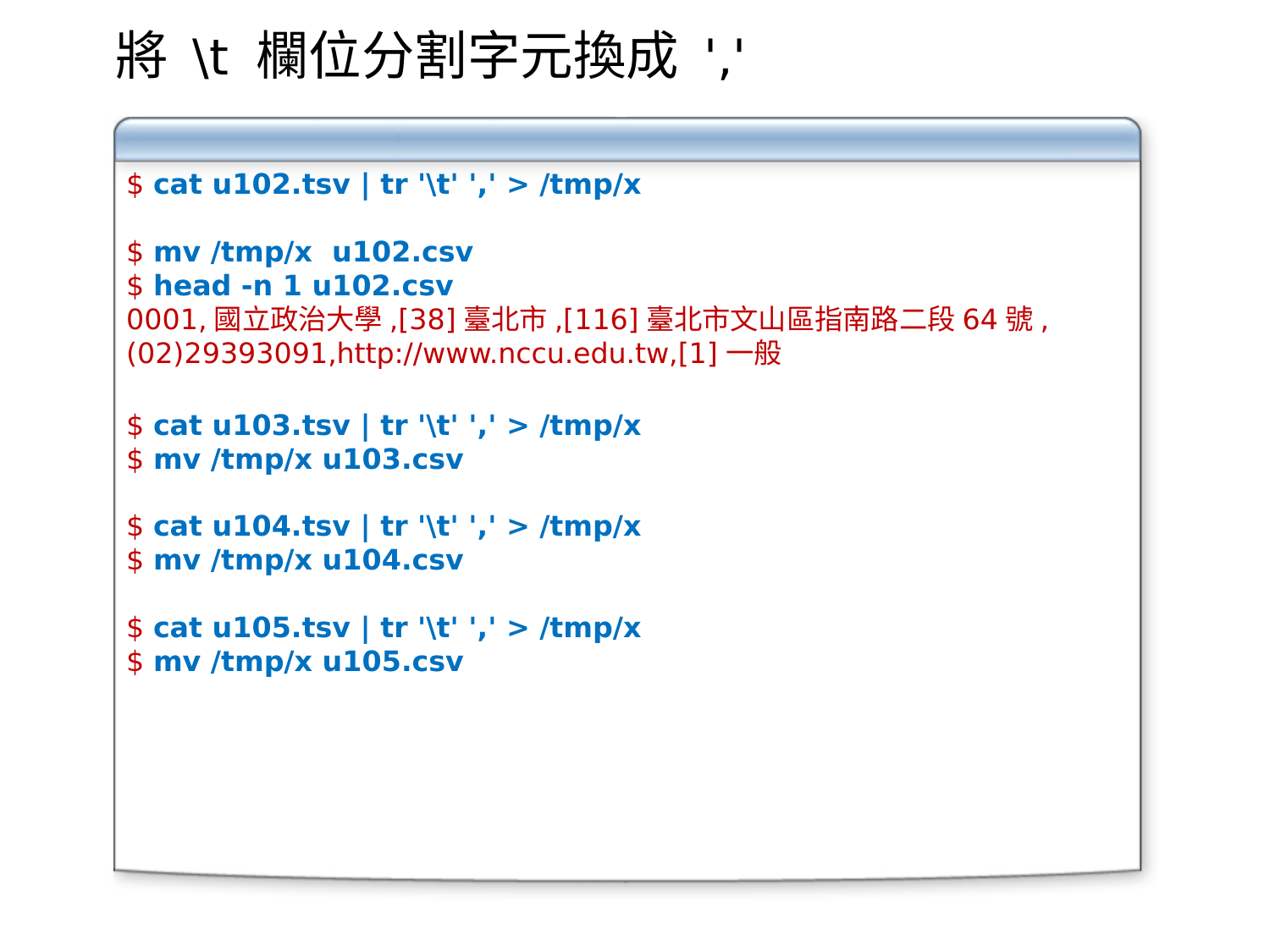

將 \t 欄位分割字元換成 ','
$ cat u102.tsv | tr '\t' ',' > /tmp/x

$ mv /tmp/x  u102.csv
$ head -n 1 u102.csv
0001,國立政治大學,[38]臺北市,[116]臺北市文山區指南路二段64號,(02)29393091,http://www.nccu.edu.tw,[1]一般

$ cat u103.tsv | tr '\t' ',' > /tmp/x
$ mv /tmp/x u103.csv

$ cat u104.tsv | tr '\t' ',' > /tmp/x
$ mv /tmp/x u104.csv

$ cat u105.tsv | tr '\t' ',' > /tmp/x
$ mv /tmp/x u105.csv